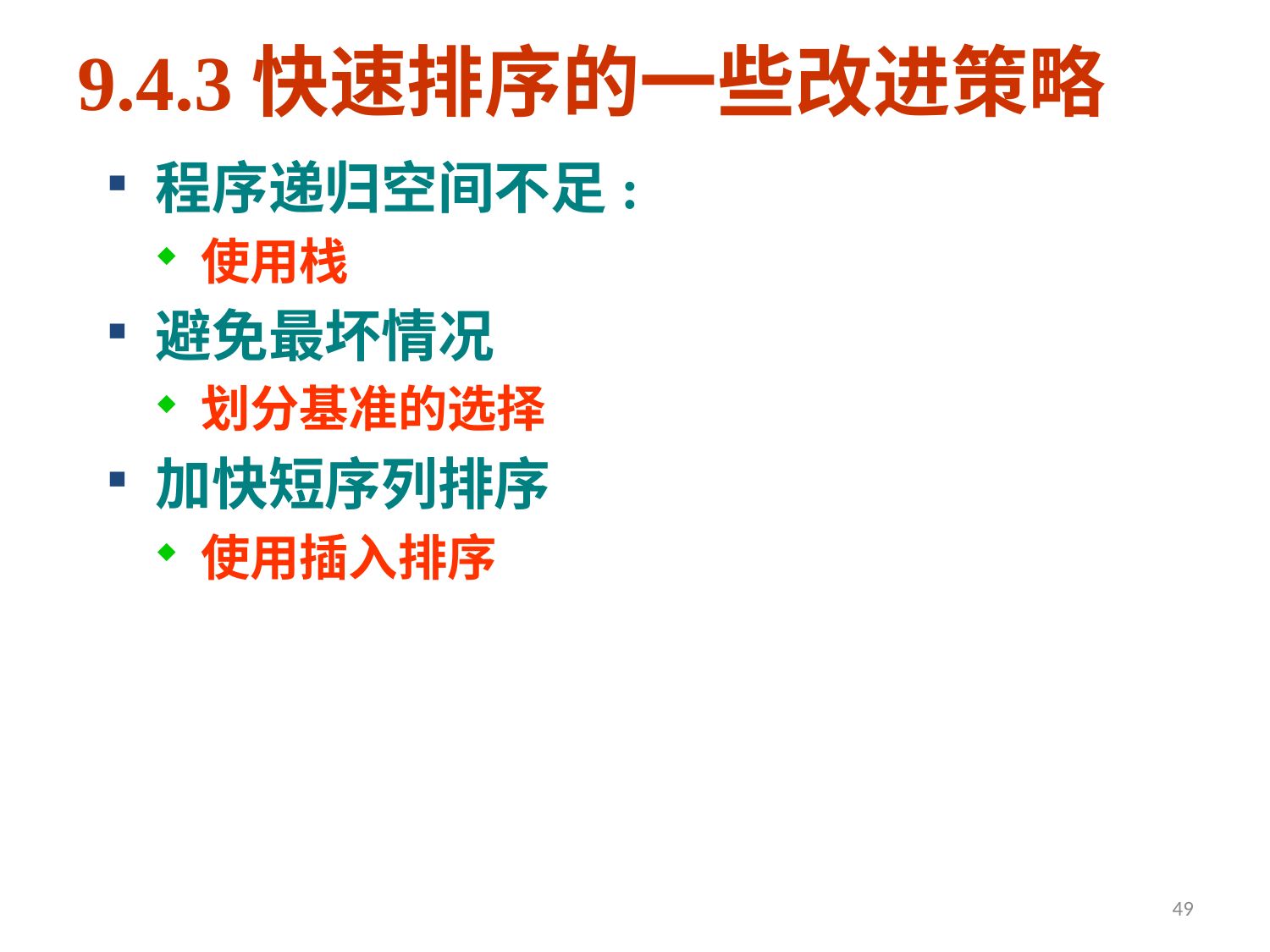

9.4.3快速排序的一些改进策略
程序递归空间不足:
使用栈
避免最坏情况
划分基准的选择
加快短序列排序
使用插入排序

49